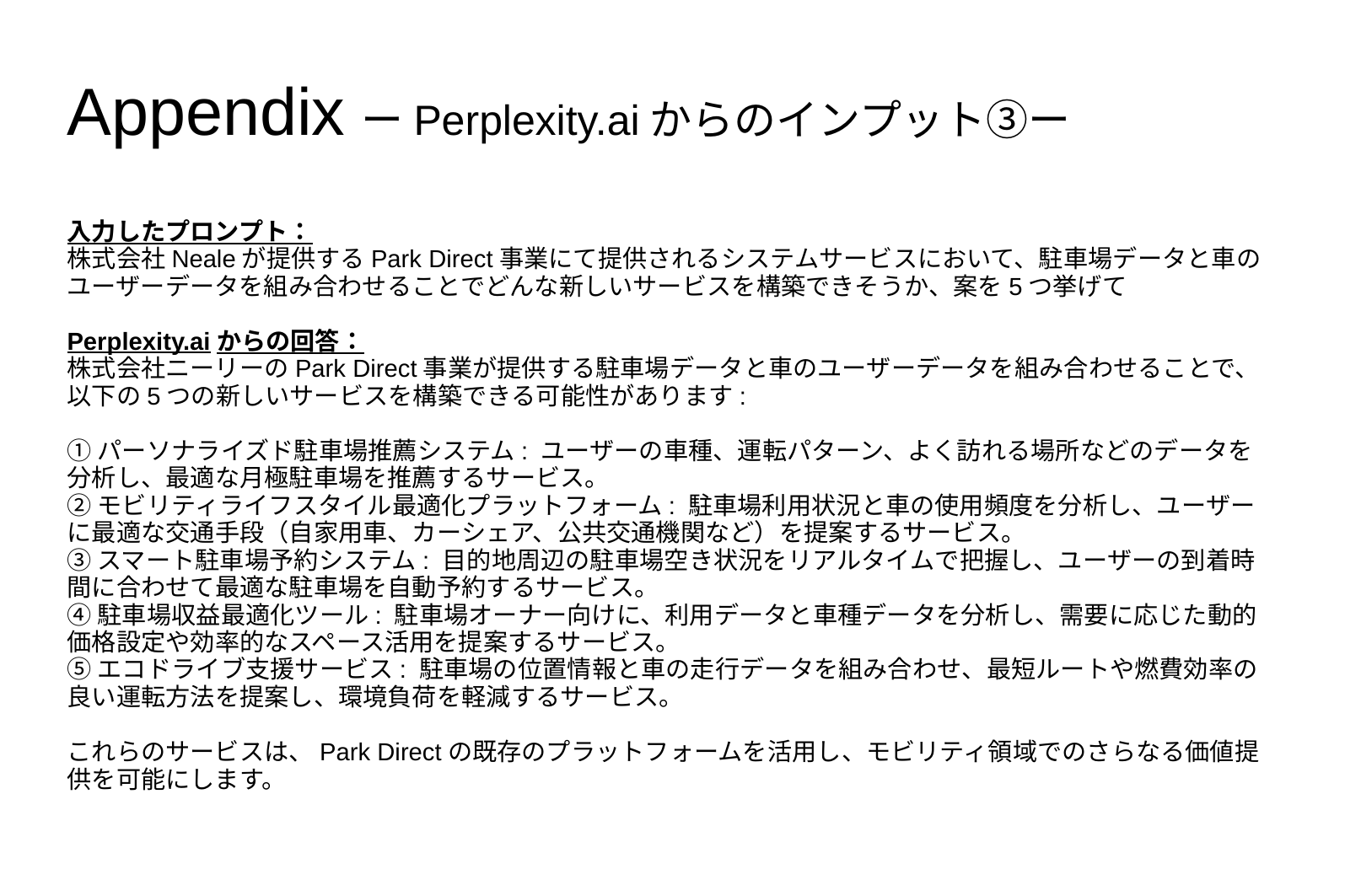

# AppendixーPerplexity.aiからのインプット③ー
入力したプロンプト：
株式会社Nealeが提供するPark Direct事業にて提供されるシステムサービスにおいて、駐車場データと車のユーザーデータを組み合わせることでどんな新しいサービスを構築できそうか、案を5つ挙げて

Perplexity.aiからの回答：
株式会社ニーリーのPark Direct事業が提供する駐車場データと車のユーザーデータを組み合わせることで、以下の5つの新しいサービスを構築できる可能性があります:

①パーソナライズド駐車場推薦システム: ユーザーの車種、運転パターン、よく訪れる場所などのデータを分析し、最適な月極駐車場を推薦するサービス。
②モビリティライフスタイル最適化プラットフォーム: 駐車場利用状況と車の使用頻度を分析し、ユーザーに最適な交通手段（自家用車、カーシェア、公共交通機関など）を提案するサービス。
③スマート駐車場予約システム: 目的地周辺の駐車場空き状況をリアルタイムで把握し、ユーザーの到着時間に合わせて最適な駐車場を自動予約するサービス。
④駐車場収益最適化ツール: 駐車場オーナー向けに、利用データと車種データを分析し、需要に応じた動的価格設定や効率的なスペース活用を提案するサービス。
⑤エコドライブ支援サービス: 駐車場の位置情報と車の走行データを組み合わせ、最短ルートや燃費効率の良い運転方法を提案し、環境負荷を軽減するサービス。

これらのサービスは、Park Directの既存のプラットフォームを活用し、モビリティ領域でのさらなる価値提供を可能にします。